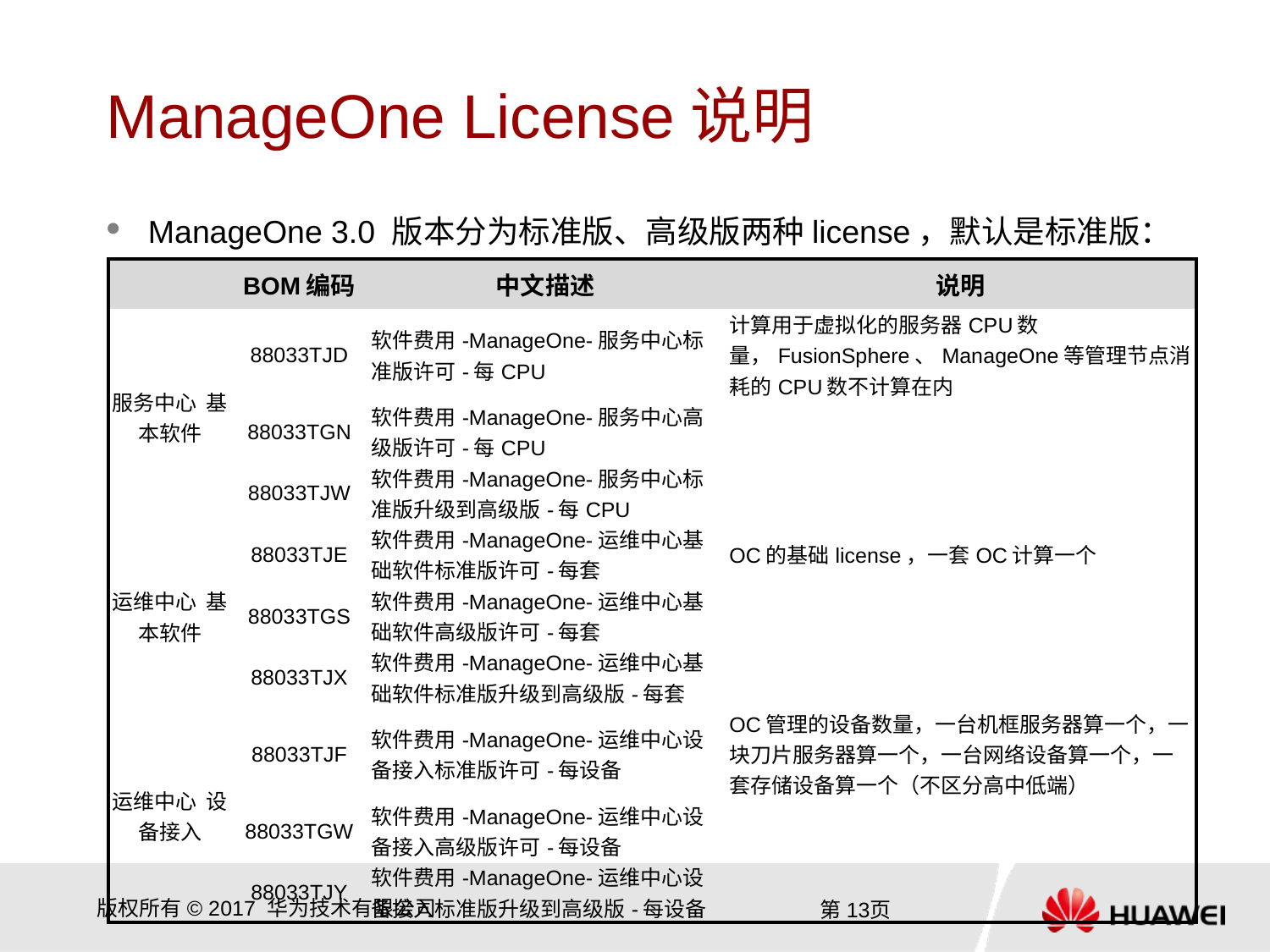

# ManageOne License说明
ManageOne 3.0 版本分为标准版、高级版两种license，默认是标准版：
|  | BOM编码 | 中文描述 | 说明 |
| --- | --- | --- | --- |
| 服务中心 基本软件 | 88033TJD | 软件费用-ManageOne-服务中心标准版许可-每CPU | 计算用于虚拟化的服务器CPU数量，FusionSphere、ManageOne等管理节点消耗的CPU数不计算在内 |
|  | 88033TGN | 软件费用-ManageOne-服务中心高级版许可-每CPU |  |
|  | 88033TJW | 软件费用-ManageOne-服务中心标准版升级到高级版-每CPU |  |
| 运维中心 基本软件 | 88033TJE | 软件费用-ManageOne-运维中心基础软件标准版许可-每套 | OC的基础license，一套OC计算一个 |
|  | 88033TGS | 软件费用-ManageOne-运维中心基础软件高级版许可-每套 |  |
|  | 88033TJX | 软件费用-ManageOne-运维中心基础软件标准版升级到高级版-每套 |  |
| 运维中心 设备接入 | 88033TJF | 软件费用-ManageOne-运维中心设备接入标准版许可-每设备 | OC管理的设备数量，一台机框服务器算一个，一块刀片服务器算一个，一台网络设备算一个，一套存储设备算一个（不区分高中低端） |
|  | 88033TGW | 软件费用-ManageOne-运维中心设备接入高级版许可-每设备 |  |
|  | 88033TJY | 软件费用-ManageOne-运维中心设备接入标准版升级到高级版-每设备 |  |